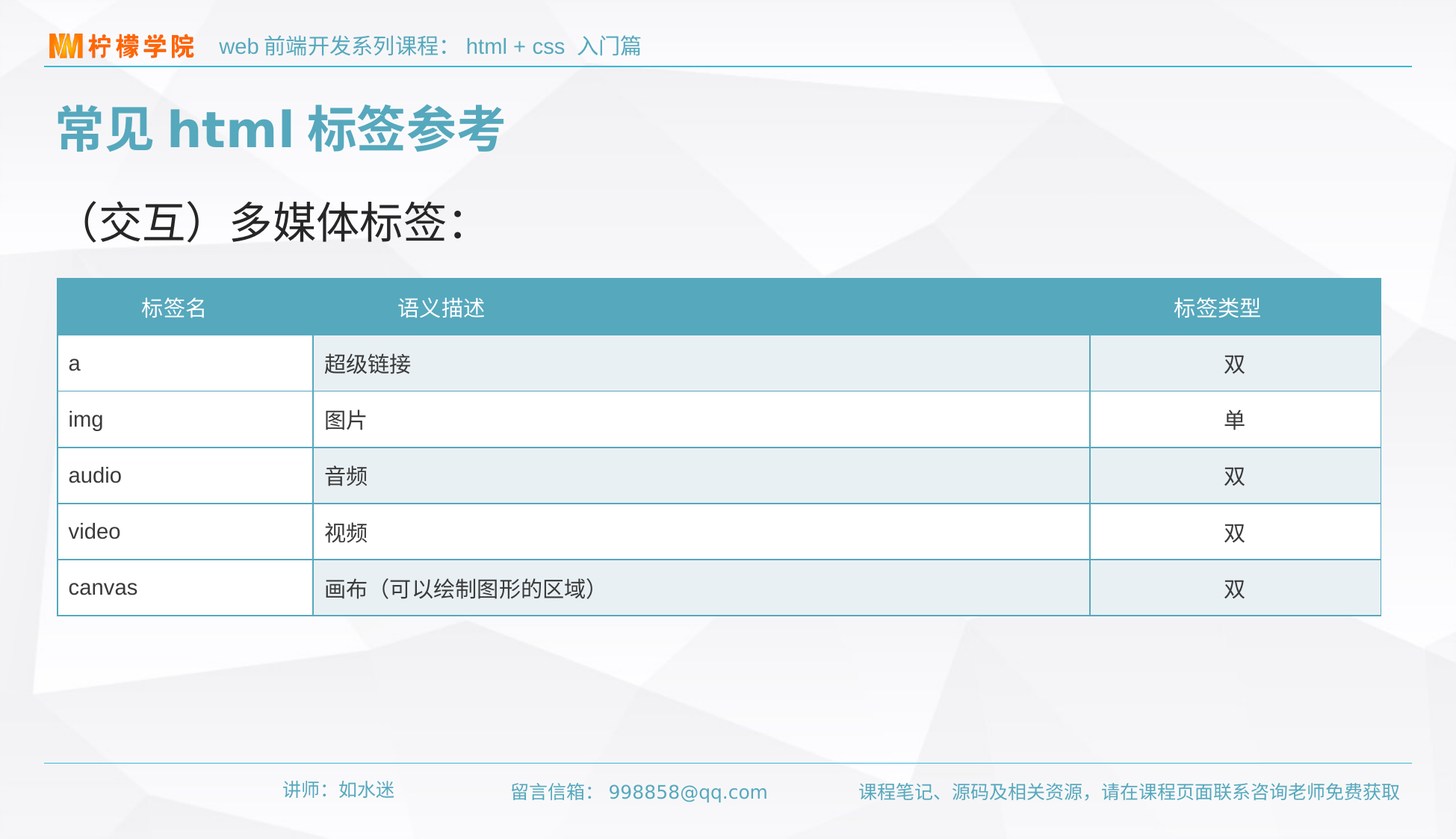

常见html标签参考
（交互）多媒体标签：
| 标签名 | 语义描述 | 标签类型 |
| --- | --- | --- |
| a | 超级链接 | 双 |
| img | 图片 | 单 |
| audio | 音频 | 双 |
| video | 视频 | 双 |
| canvas | 画布（可以绘制图形的区域） | 双 |